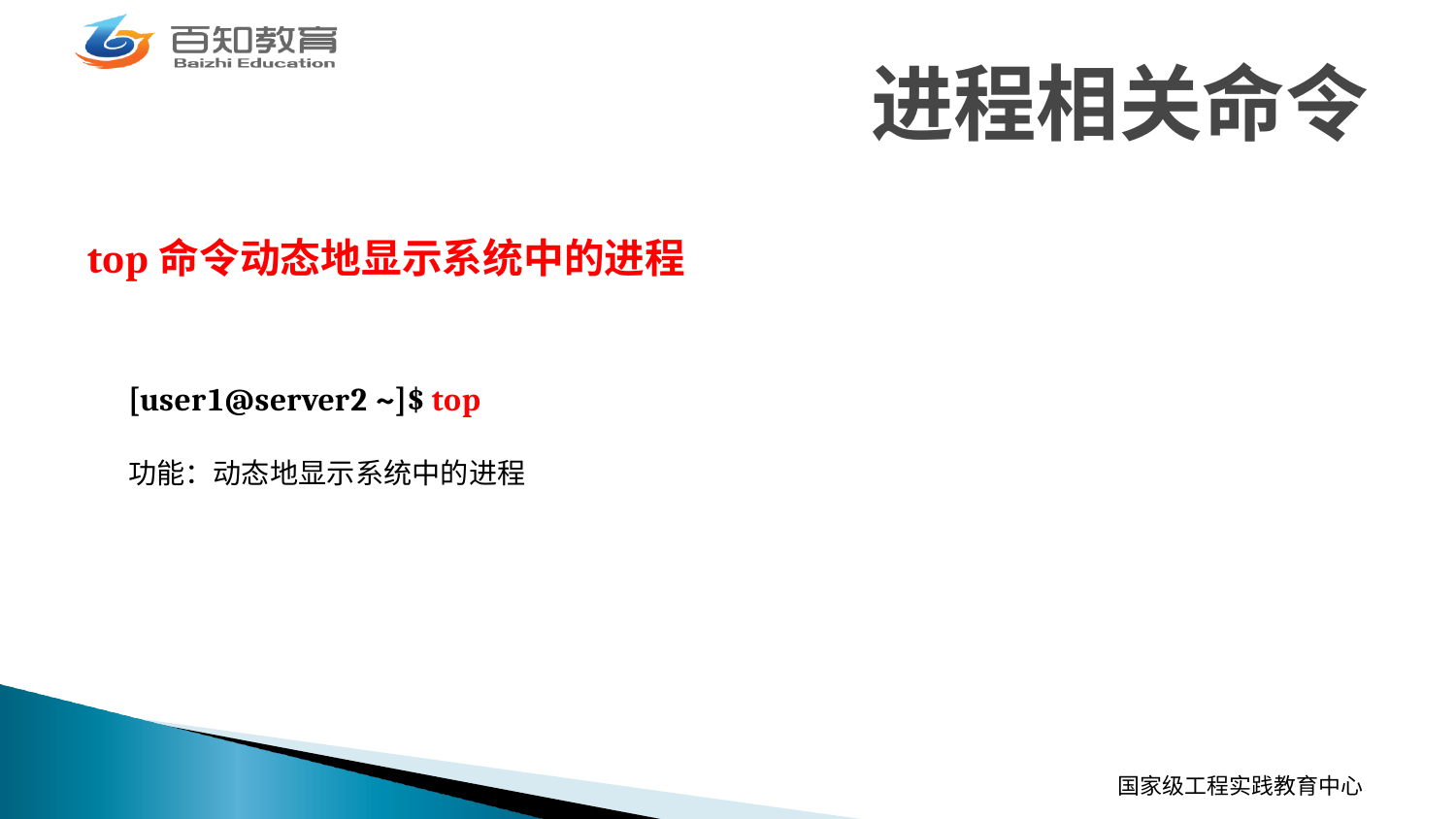

# 进程相关命令

top命令动态地显示系统中的进程

[user1@server2 ~]$ top

功能：动态地显示系统中的进程
国家级工程实践教育中心